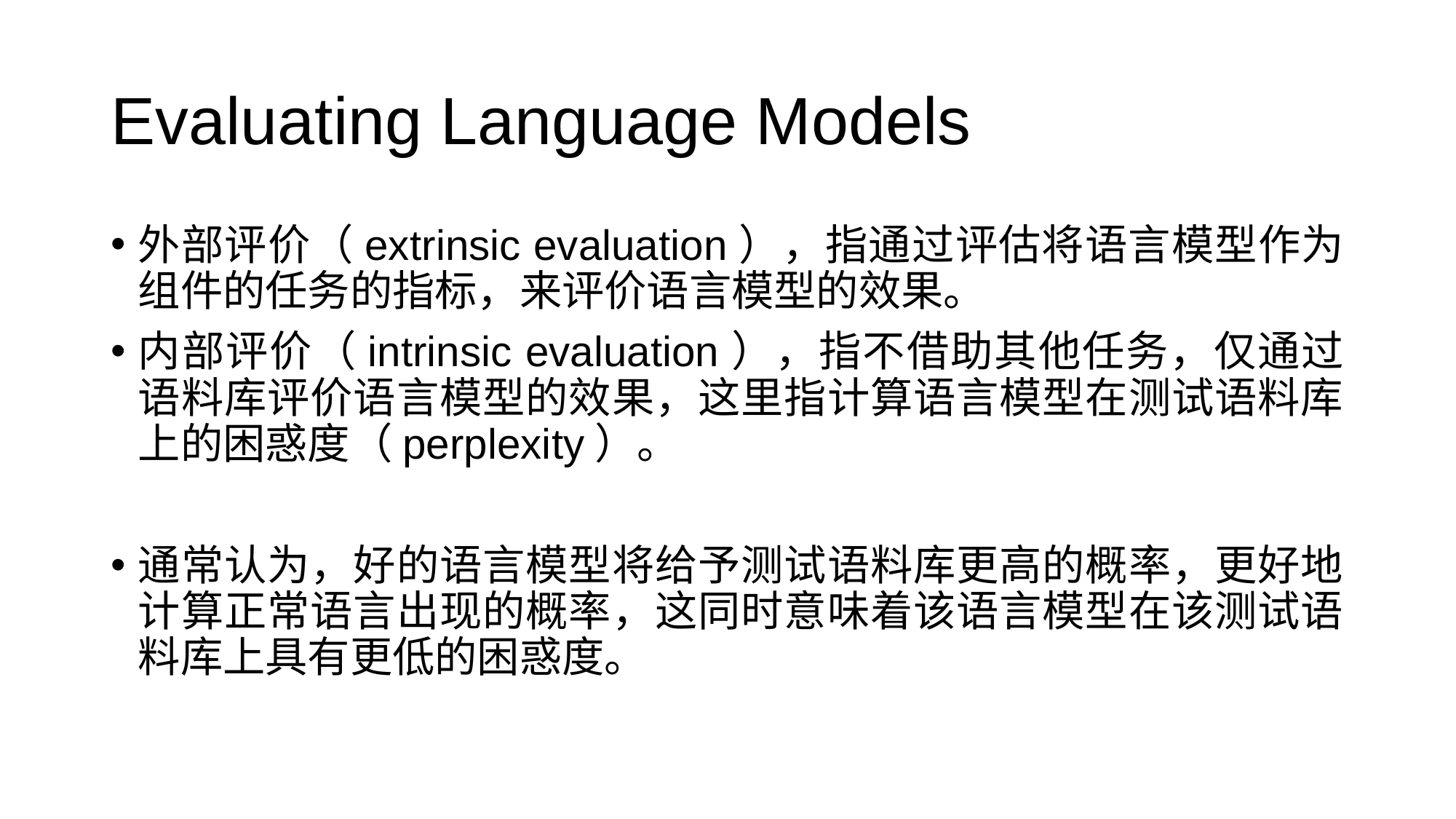

# Evaluating Language Models
外部评价（extrinsic evaluation），指通过评估将语言模型作为组件的任务的指标，来评价语言模型的效果。
内部评价（intrinsic evaluation），指不借助其他任务，仅通过语料库评价语言模型的效果，这里指计算语言模型在测试语料库上的困惑度（perplexity）。

通常认为，好的语言模型将给予测试语料库更高的概率，更好地计算正常语言出现的概率，这同时意味着该语言模型在该测试语料库上具有更低的困惑度。